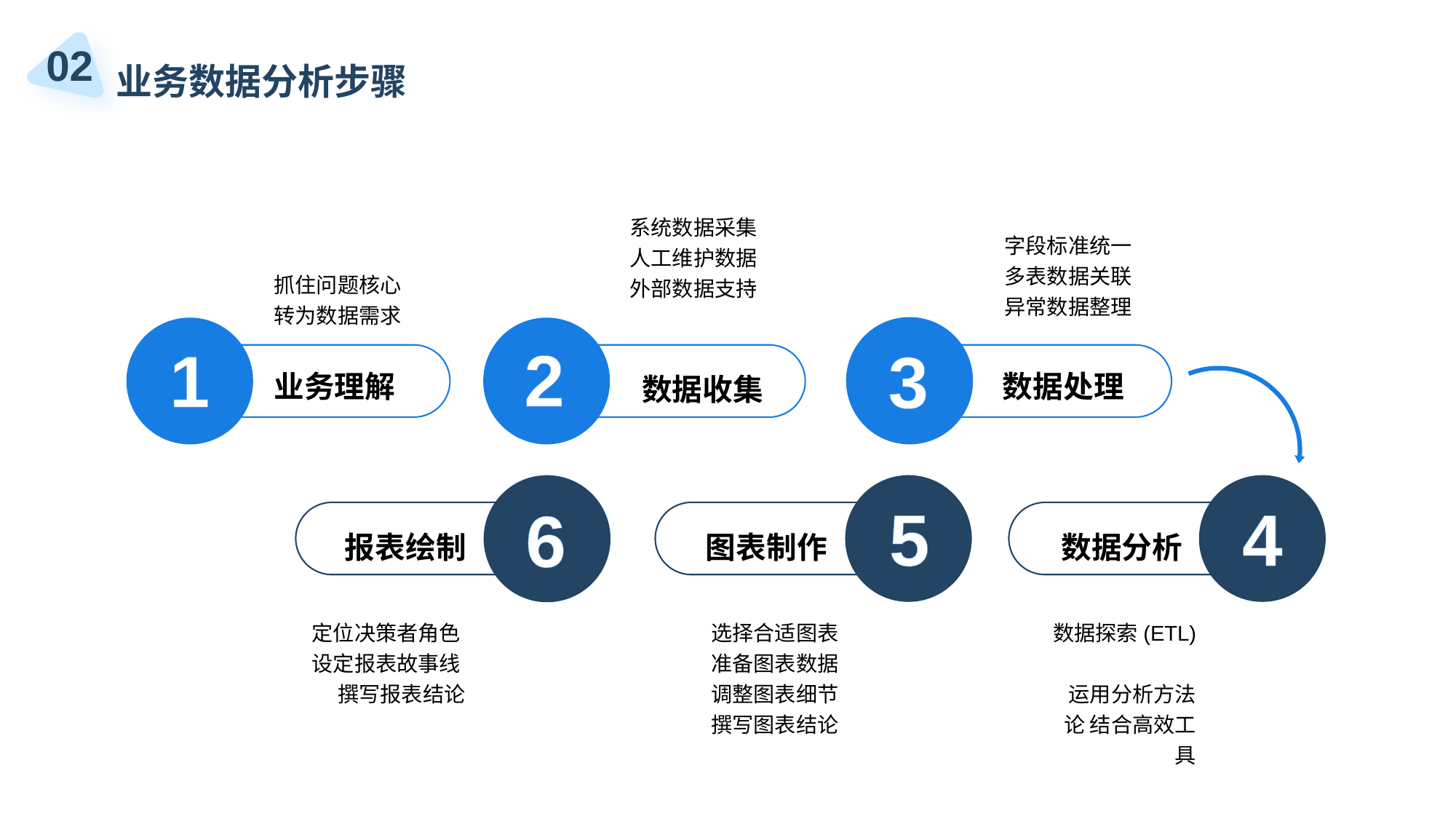

02
业务数据分析步骤
系统数据采集 人工维护数据 外部数据支持
字段标准统一 多表数据关联 异常数据整理
抓住问题核心 转为数据需求

2
1
3

业务理解
数据处理
数据收集

5
4
6

报表绘制
图表制作
数据分析
定位决策者角色
设定报表故事线
撰写报表结论
选择合适图表 准备图表数据 调整图表细节 撰写图表结论
数据探索(ETL)
运用分析方法论 结合高效工具